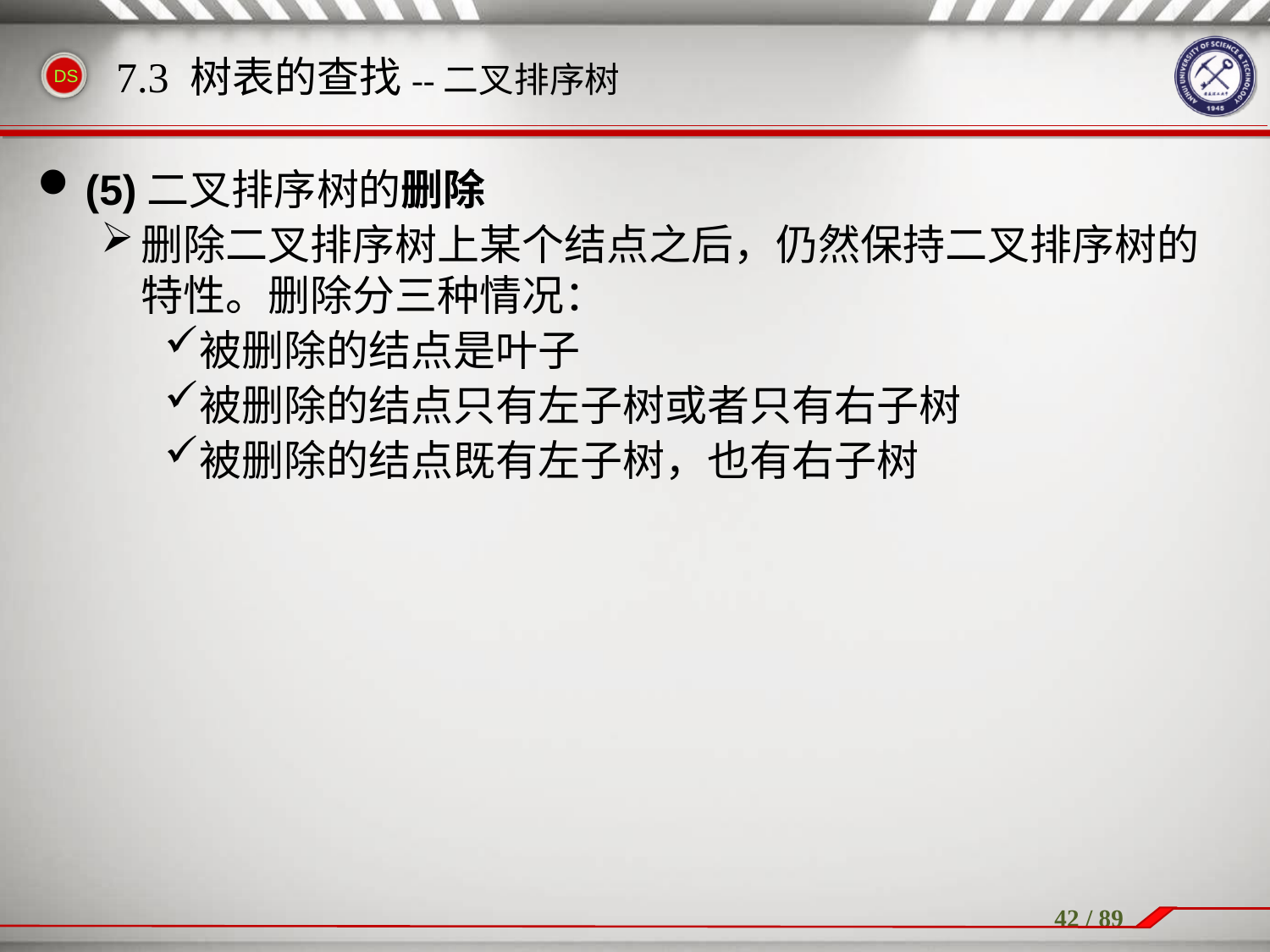

(5)二叉排序树的删除
删除二叉排序树上某个结点之后，仍然保持二叉排序树的特性。删除分三种情况：
被删除的结点是叶子
被删除的结点只有左子树或者只有右子树
被删除的结点既有左子树，也有右子树

7.3 树表的查找--二叉排序树